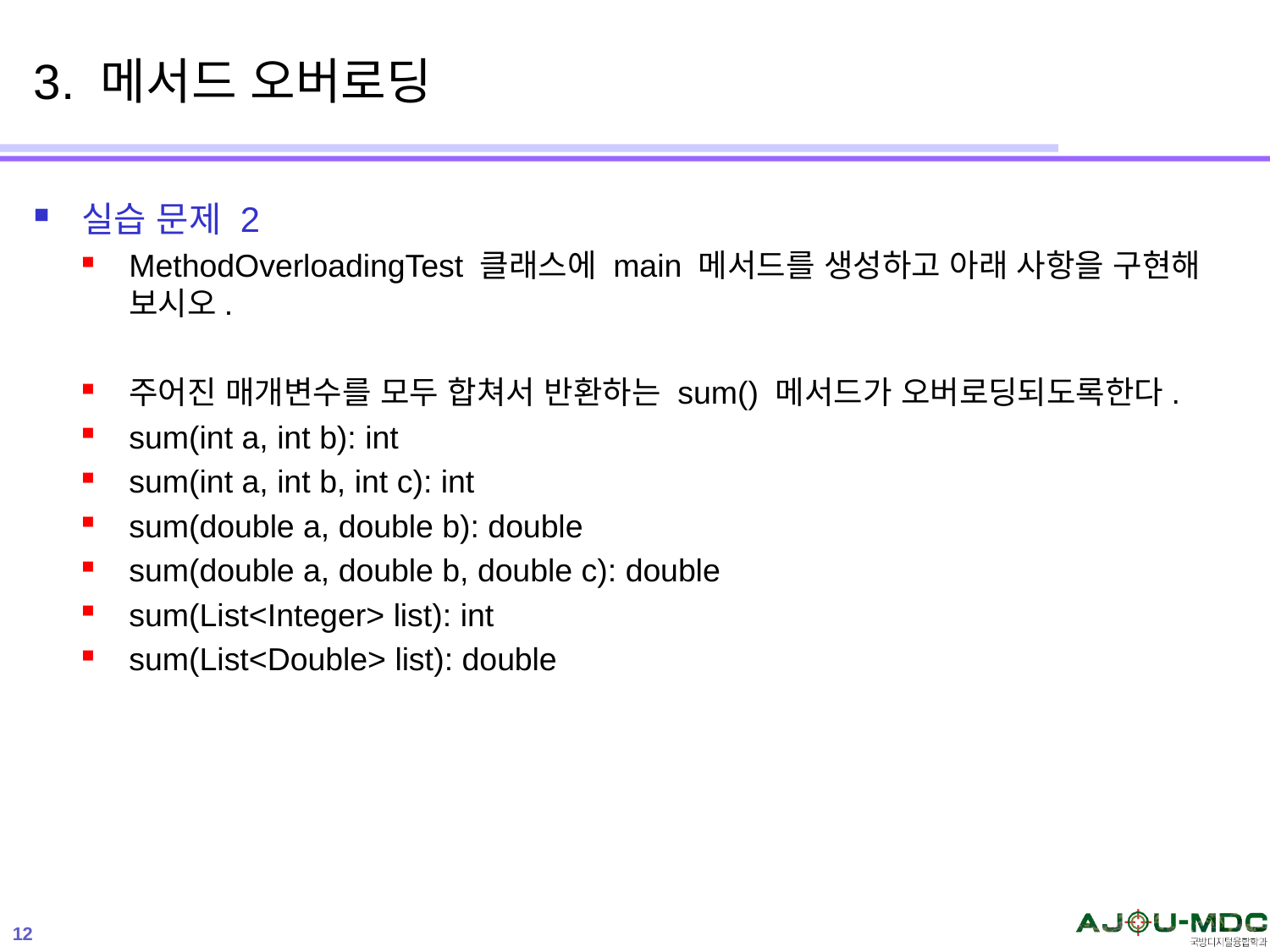

# 3. 메서드 오버로딩
실습 문제 2
MethodOverloadingTest 클래스에 main 메서드를 생성하고 아래 사항을 구현해 보시오.

주어진 매개변수를 모두 합쳐서 반환하는 sum() 메서드가 오버로딩되도록한다.
sum(int a, int b): int
sum(int a, int b, int c): int
sum(double a, double b): double
sum(double a, double b, double c): double
sum(List<Integer> list): int
sum(List<Double> list): double
12